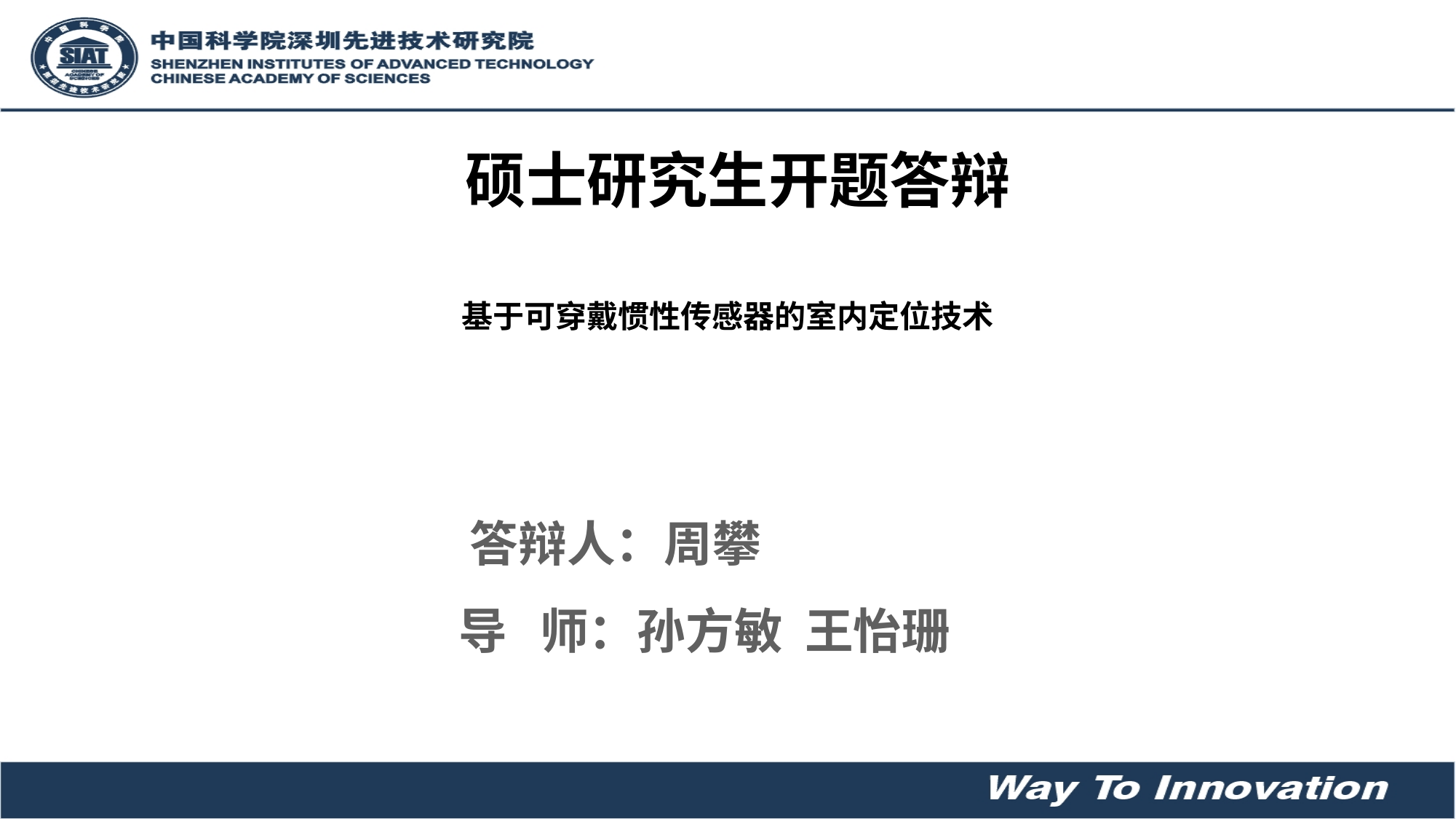

硕士研究生开题答辩
# 基于可穿戴惯性传感器的室内定位技术
答辩人：周攀
               导   师：孙方敏  王怡珊